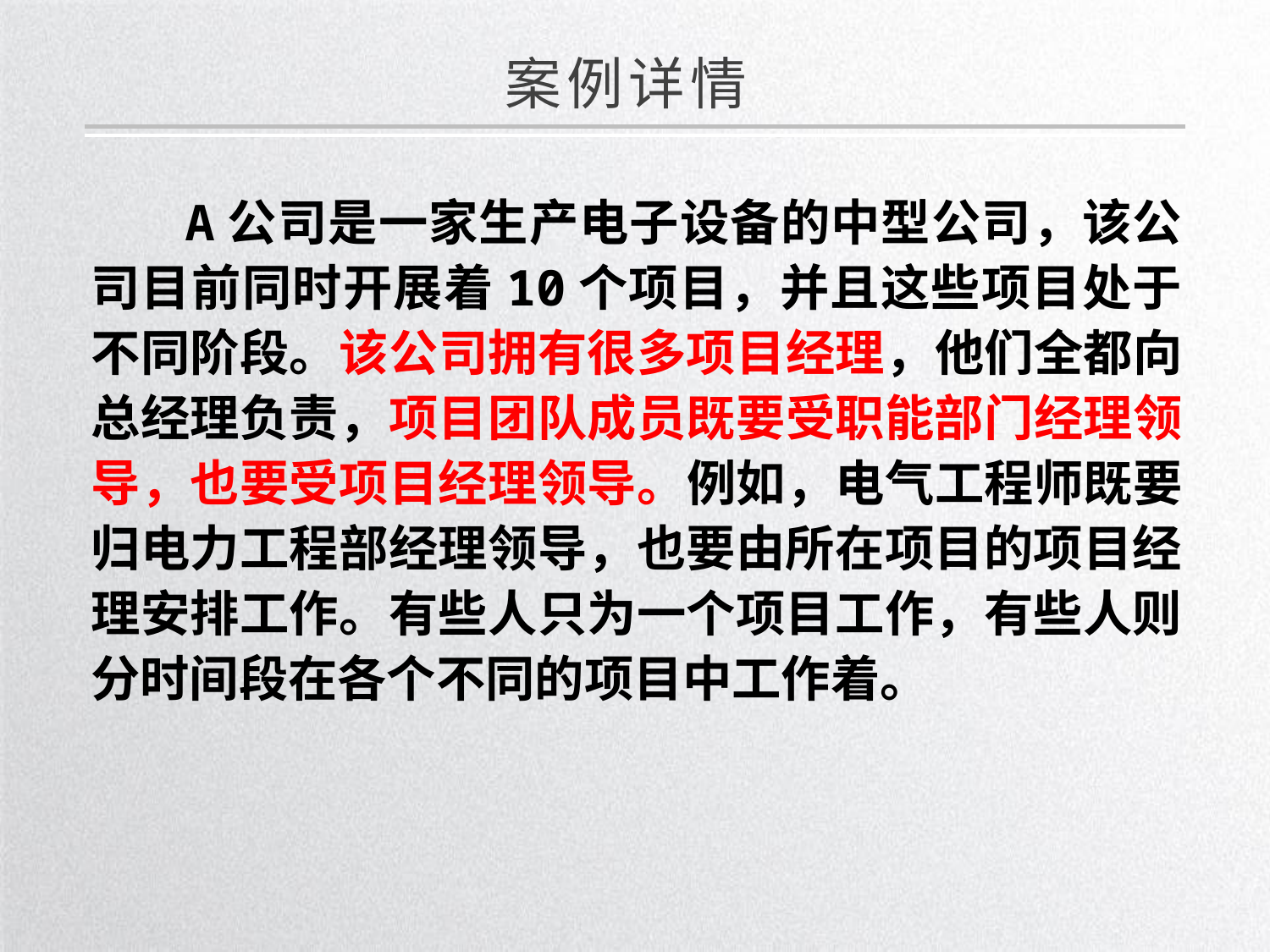

案例详情
 A公司是一家生产电子设备的中型公司，该公司目前同时开展着10个项目，并且这些项目处于不同阶段。该公司拥有很多项目经理，他们全都向总经理负责，项目团队成员既要受职能部门经理领导，也要受项目经理领导。例如，电气工程师既要归电力工程部经理领导，也要由所在项目的项目经理安排工作。有些人只为一个项目工作，有些人则分时间段在各个不同的项目中工作着。